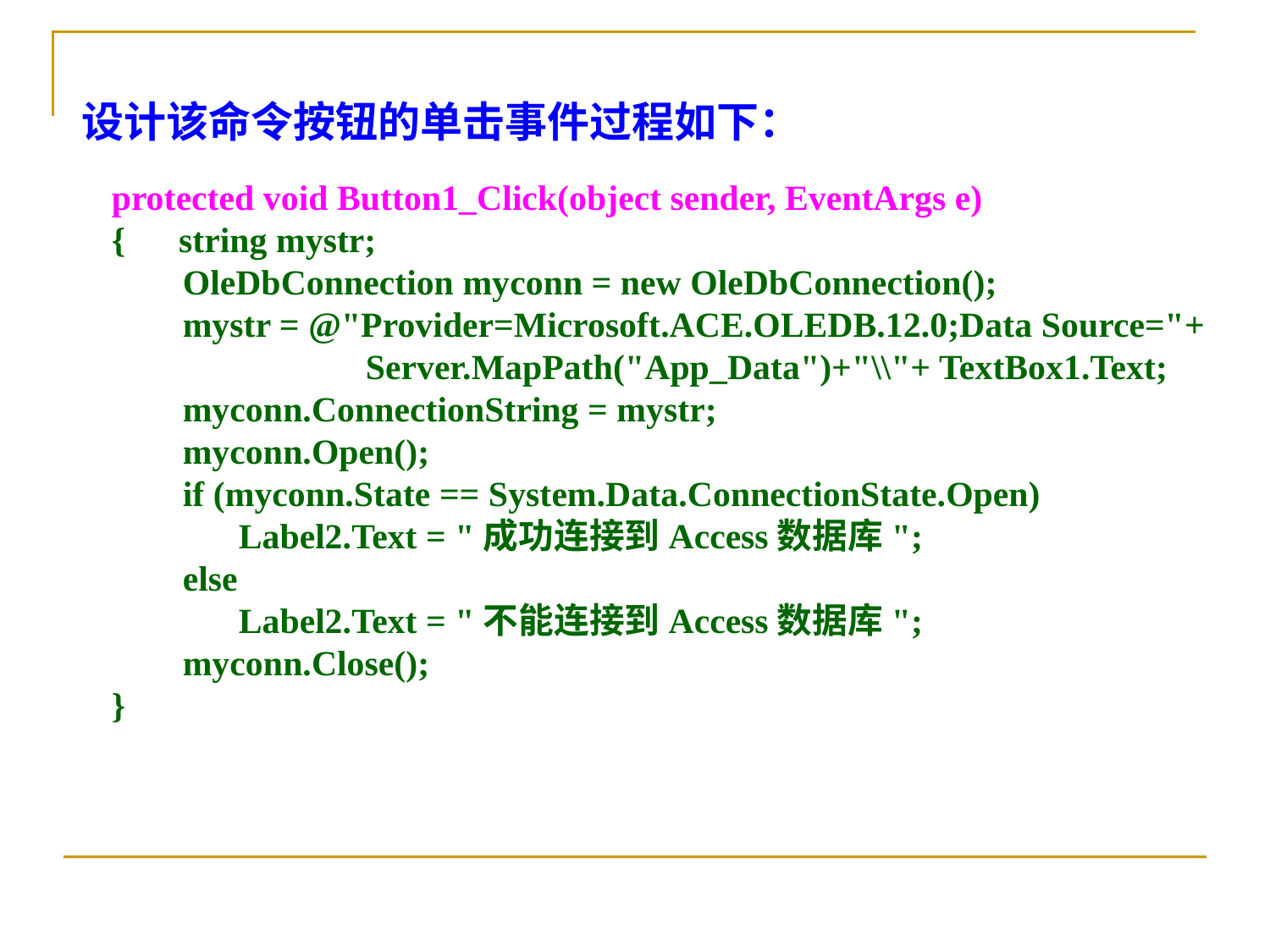

设计该命令按钮的单击事件过程如下：
protected void Button1_Click(object sender, EventArgs e)
{      string mystr;
        OleDbConnection myconn = new OleDbConnection();
        mystr = @"Provider=Microsoft.ACE.OLEDB.12.0;Data Source="+
		Server.MapPath("App_Data")+"\\"+ TextBox1.Text;
        myconn.ConnectionString = mystr;
        myconn.Open();
        if (myconn.State == System.Data.ConnectionState.Open)
     	Label2.Text = "成功连接到Access数据库";
        else
     	Label2.Text = "不能连接到Access数据库";
        myconn.Close();
}